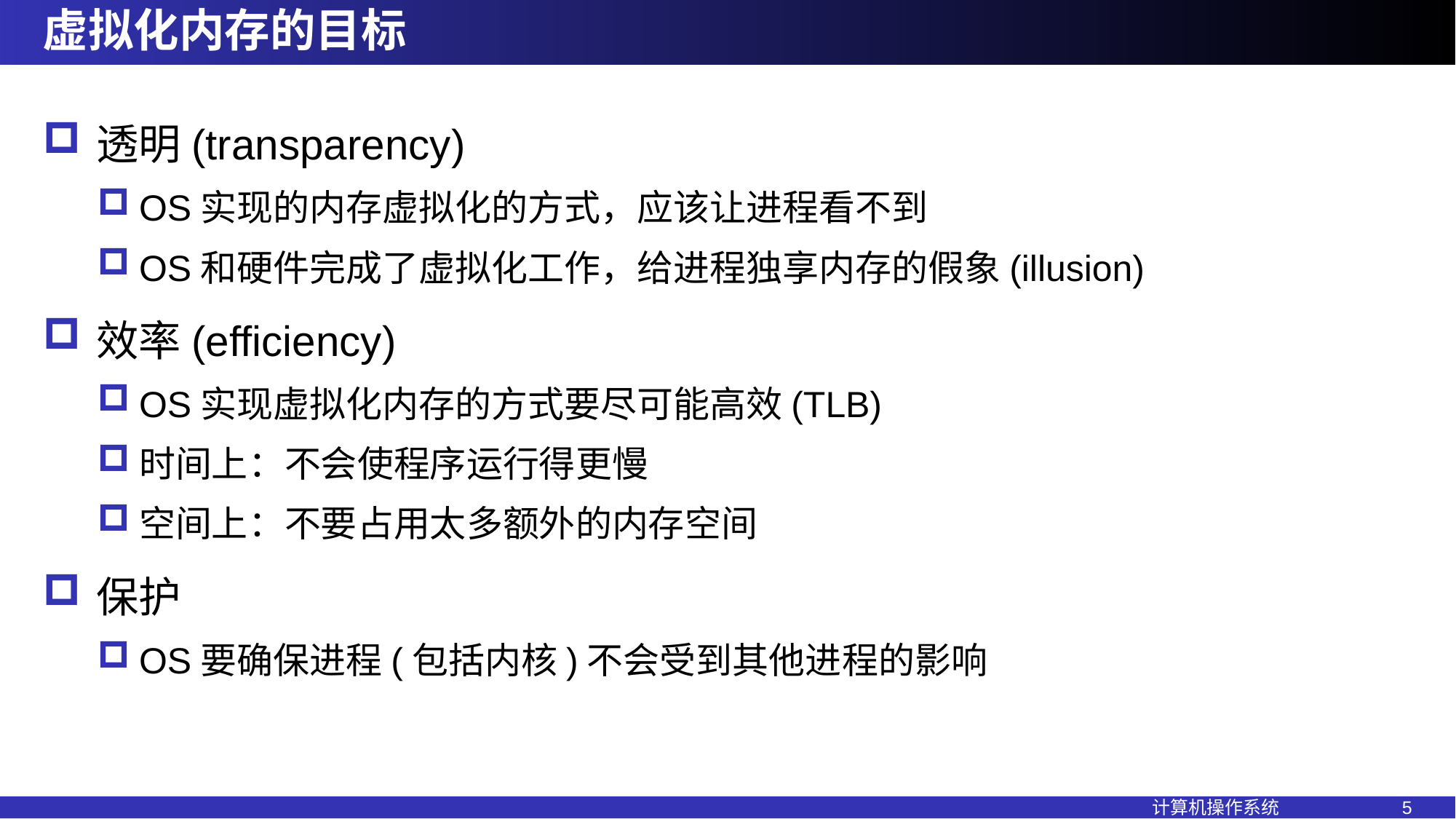

# 虚拟化内存的目标
透明(transparency)
OS实现的内存虚拟化的方式，应该让进程看不到
OS和硬件完成了虚拟化工作，给进程独享内存的假象(illusion)
效率(efficiency)
OS实现虚拟化内存的方式要尽可能高效(TLB)
时间上：不会使程序运行得更慢
空间上：不要占用太多额外的内存空间
保护
OS要确保进程(包括内核)不会受到其他进程的影响

计算机操作系统                     5